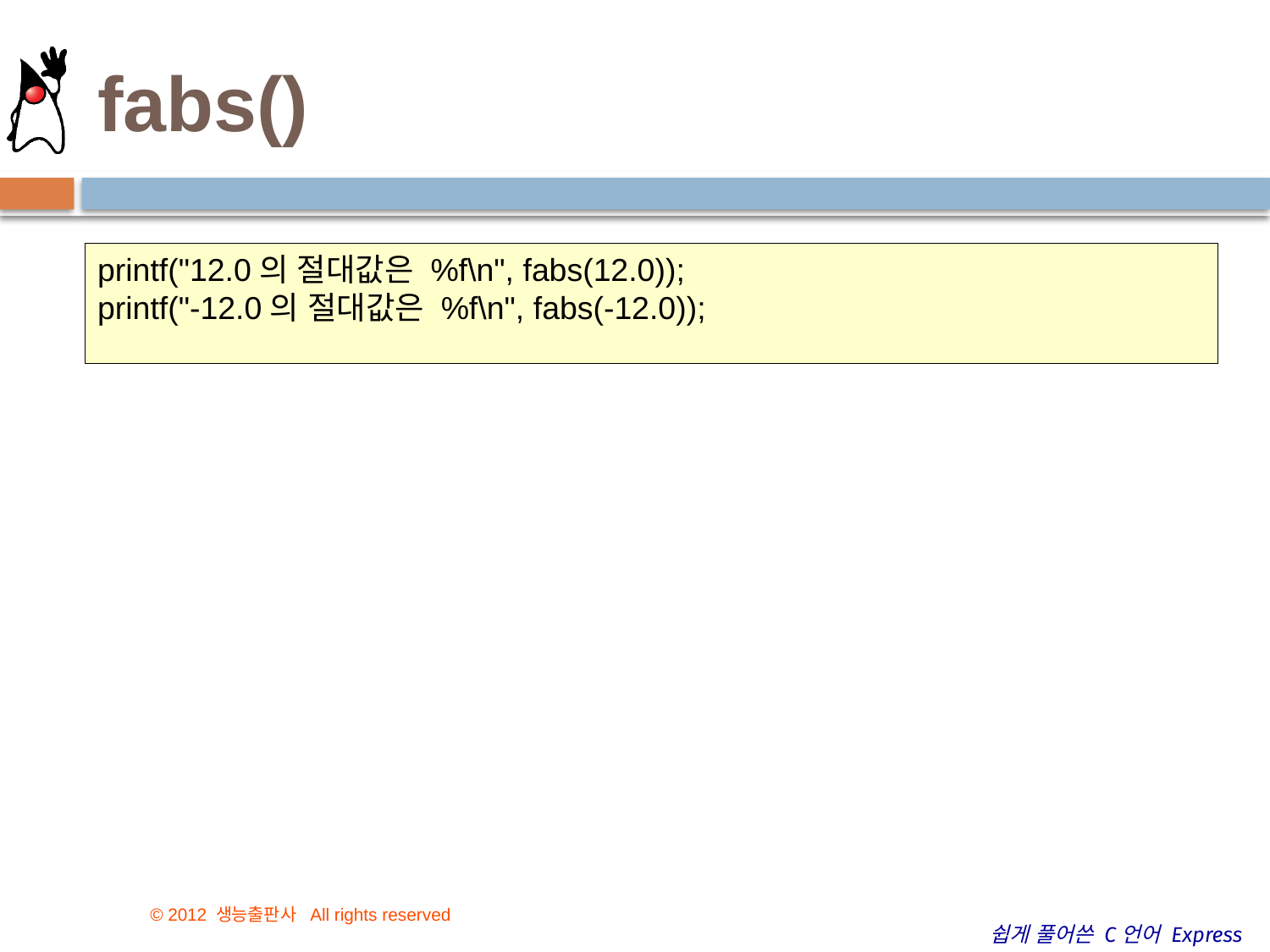

# fabs()
printf("12.0의 절대값은 %f\n", fabs(12.0));
printf("-12.0의 절대값은 %f\n", fabs(-12.0));